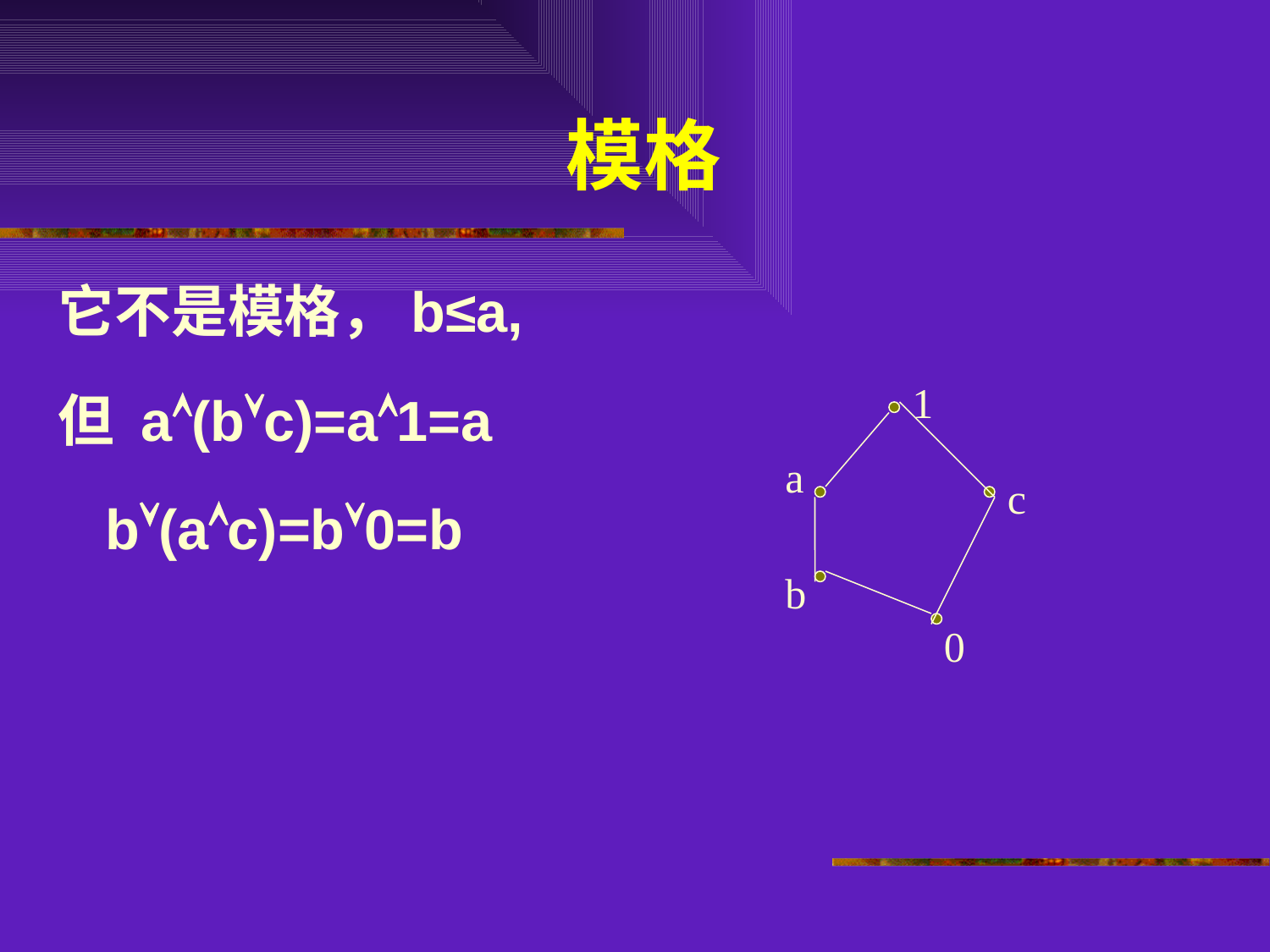

# 模格
它不是模格，b≤a,
但 a∧(b∨c)=a∧1=a
   b∨(a∧c)=b∨0=b

1

  a
c

 b

0